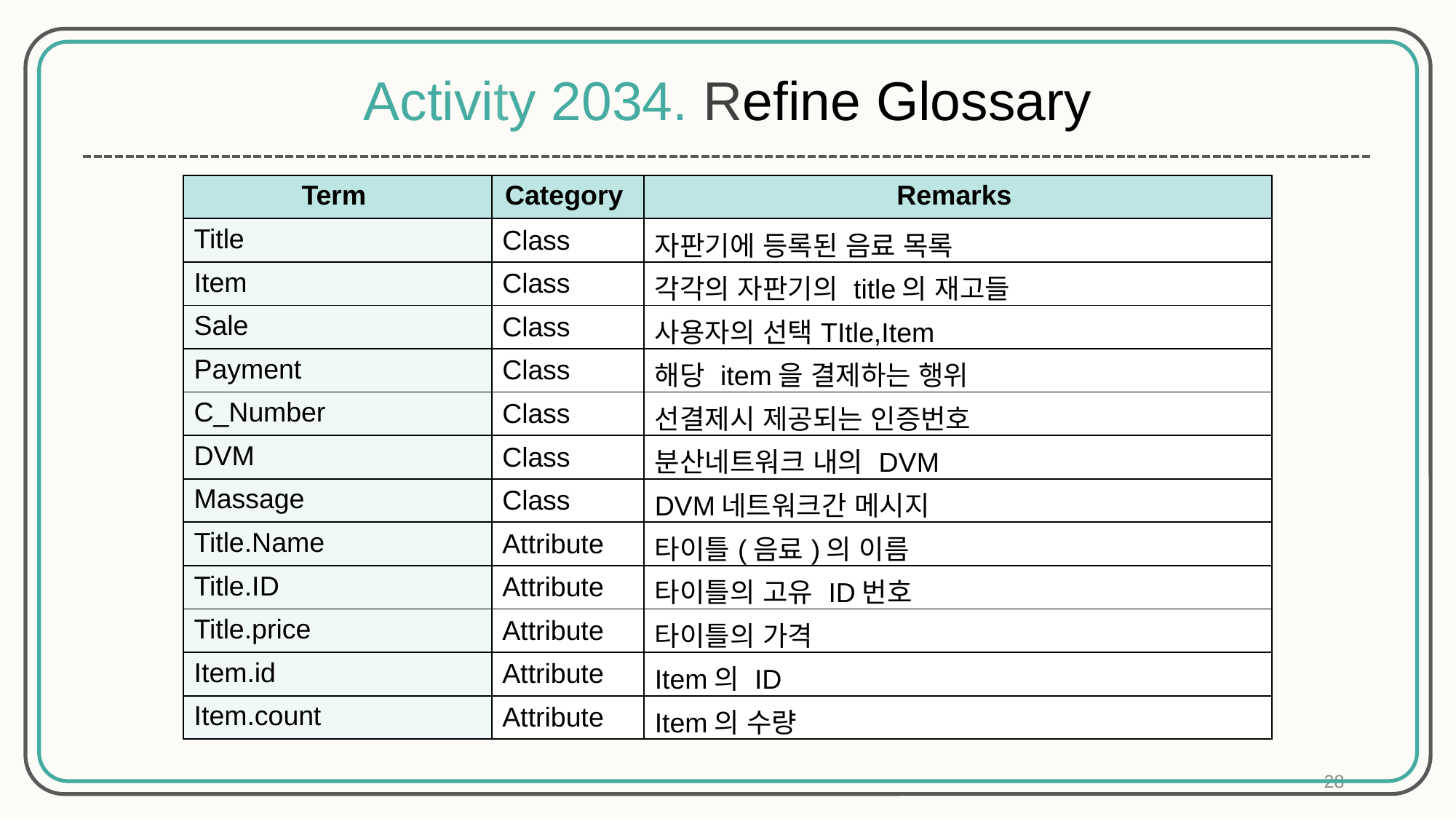

Activity 2034. Refine Glossary
| Term | Category | Remarks |
| --- | --- | --- |
| Title | Class | 자판기에 등록된 음료 목록 |
| Item | Class | 각각의 자판기의 title의 재고들 |
| Sale | Class | 사용자의 선택TItle,Item |
| Payment | Class | 해당 item을 결제하는 행위 |
| C\_Number | Class | 선결제시 제공되는 인증번호 |
| DVM | Class | 분산네트워크 내의 DVM |
| Massage | Class | DVM네트워크간 메시지 |
| Title.Name | Attribute | 타이틀(음료)의 이름 |
| Title.ID | Attribute | 타이틀의 고유 ID번호 |
| Title.price | Attribute | 타이틀의 가격 |
| Item.id | Attribute | Item의 ID |
| Item.count | Attribute | Item의 수량 |
28